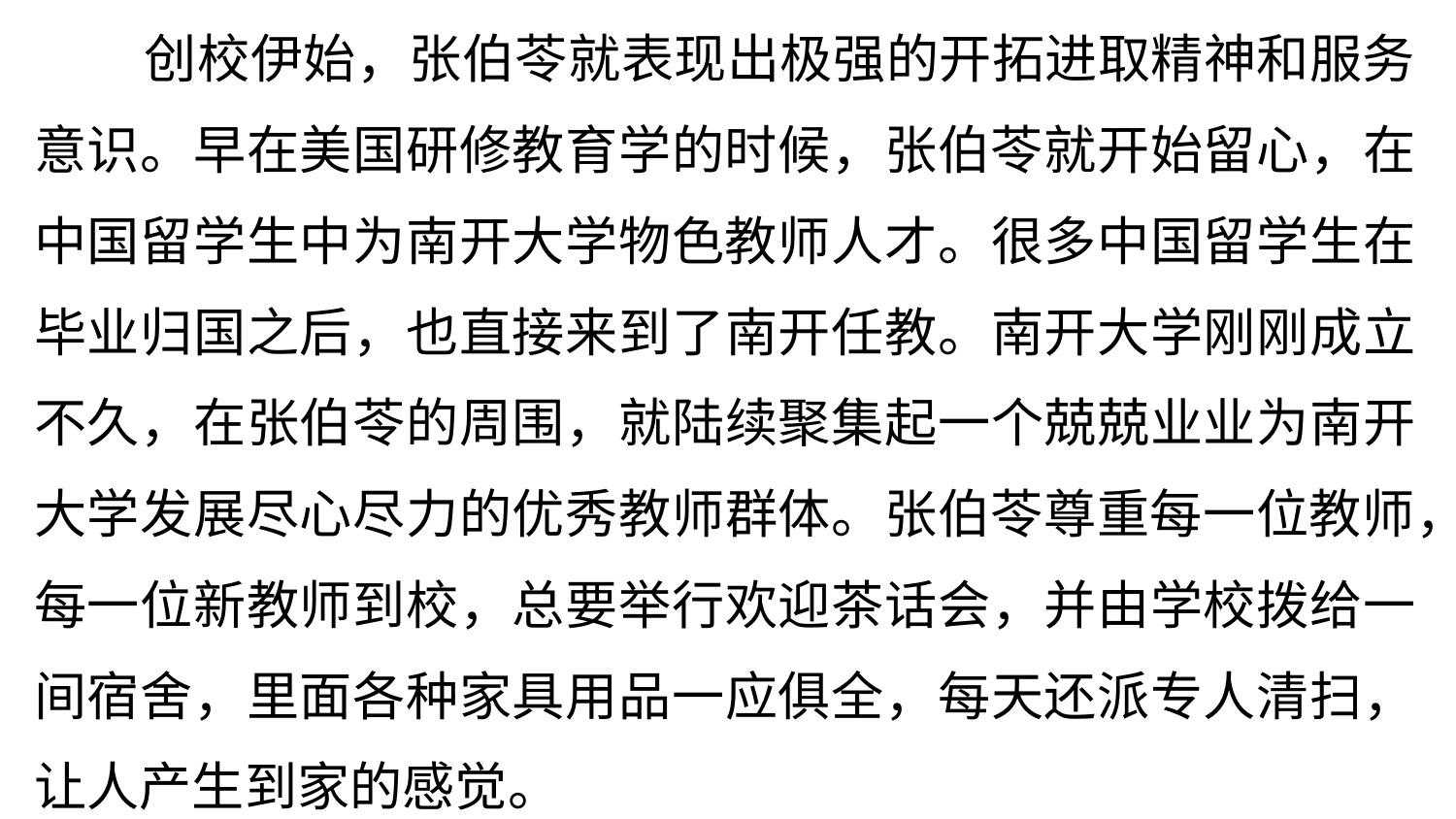

创校伊始，张伯苓就表现出极强的开拓进取精神和服务意识。早在美国研修教育学的时候，张伯苓就开始留心，在中国留学生中为南开大学物色教师人才。很多中国留学生在毕业归国之后，也直接来到了南开任教。南开大学刚刚成立不久，在张伯苓的周围，就陆续聚集起一个兢兢业业为南开大学发展尽心尽力的优秀教师群体。张伯苓尊重每一位教师，每一位新教师到校，总要举行欢迎茶话会，并由学校拨给一间宿舍，里面各种家具用品一应俱全，每天还派专人清扫，让人产生到家的感觉。